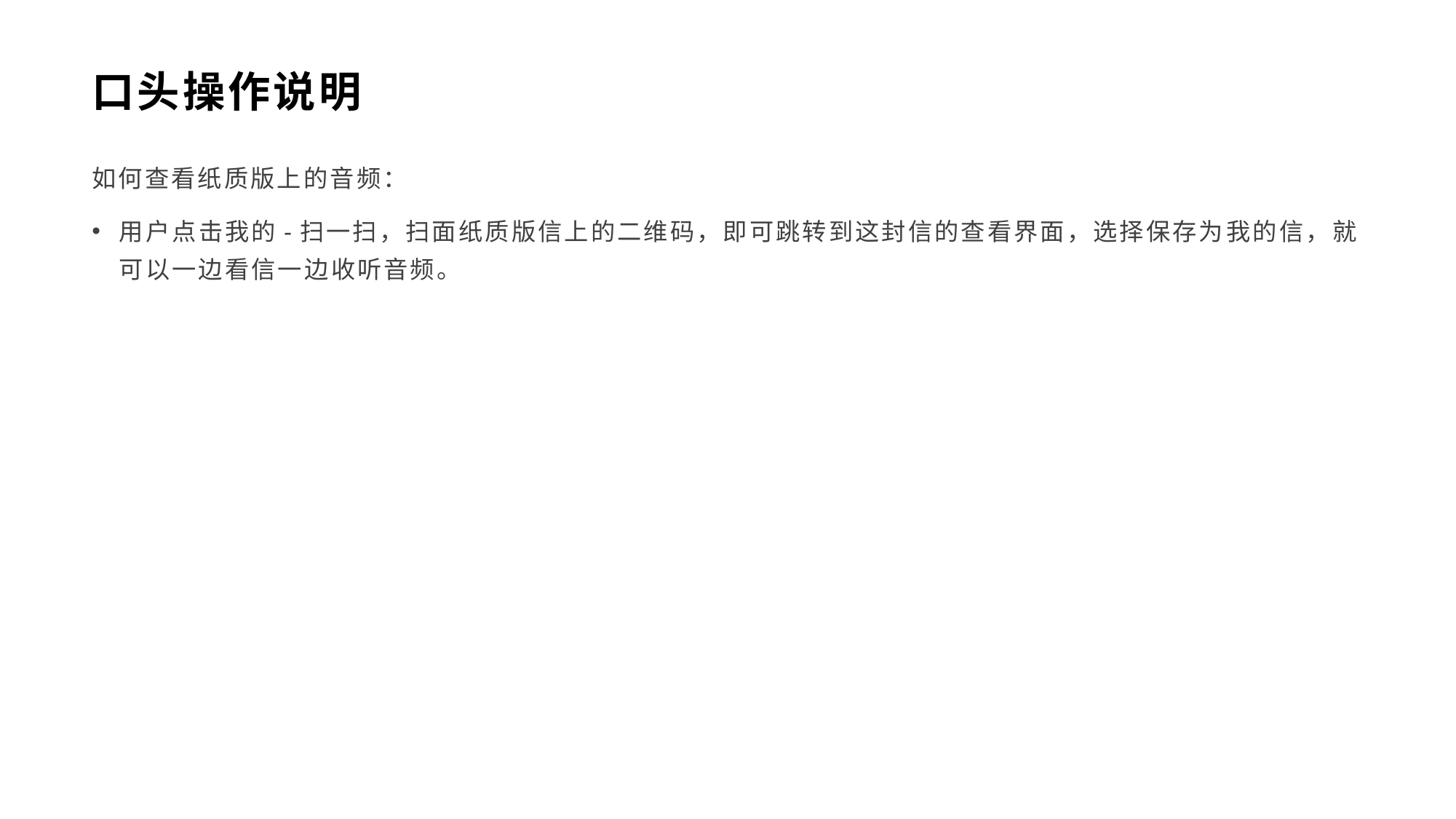

# 口头操作说明
如何查看纸质版上的音频：
用户点击我的-扫一扫，扫面纸质版信上的二维码，即可跳转到这封信的查看界面，选择保存为我的信，就可以一边看信一边收听音频。